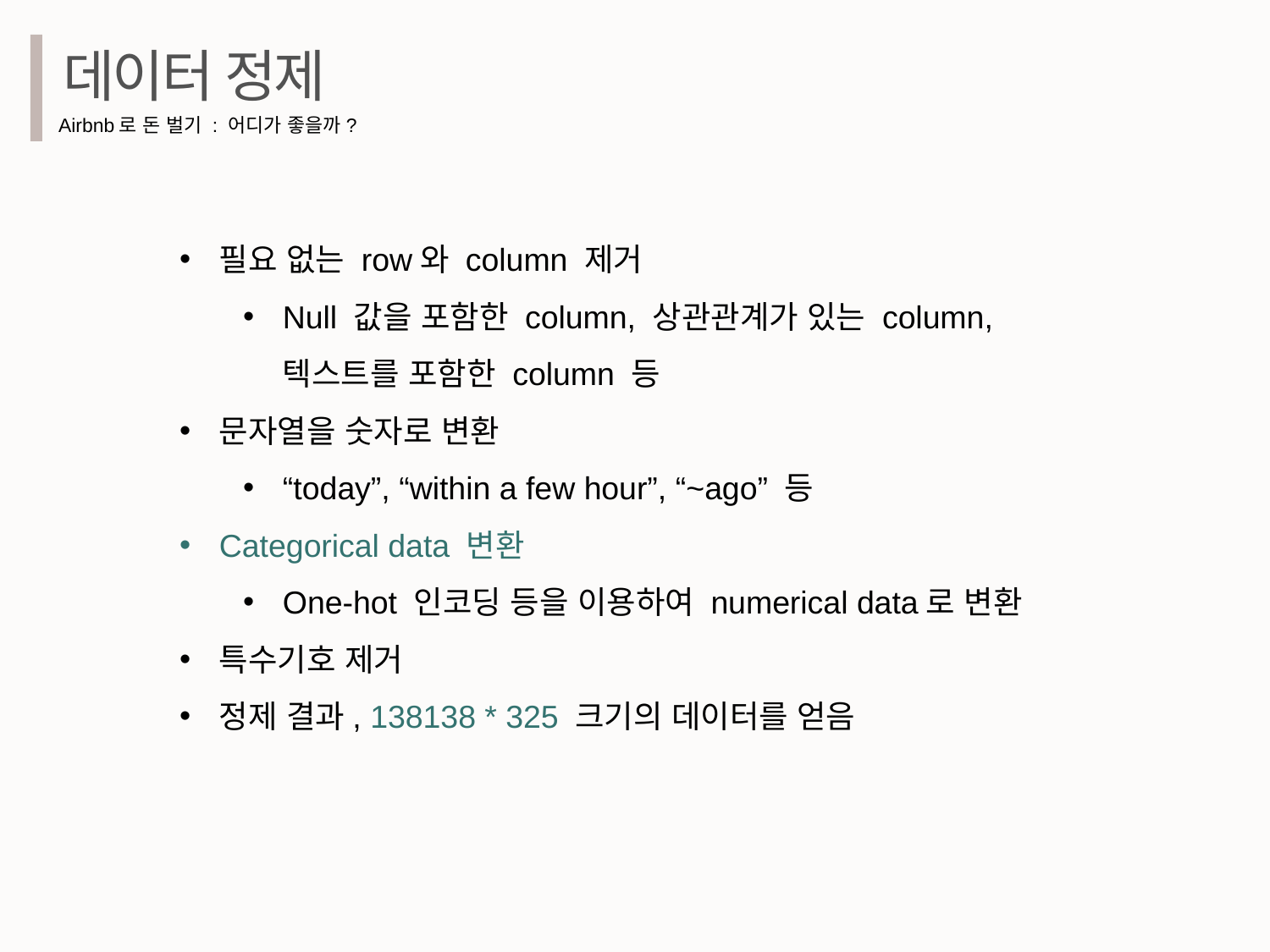

데이터 정제
Airbnb로 돈 벌기 : 어디가 좋을까?
필요 없는 row와 column 제거
Null 값을 포함한 column, 상관관계가 있는 column, 텍스트를 포함한 column 등
문자열을 숫자로 변환
“today”, “within a few hour”, “~ago” 등
Categorical data 변환
One-hot 인코딩 등을 이용하여 numerical data로 변환
특수기호 제거
정제 결과, 138138 * 325 크기의 데이터를 얻음